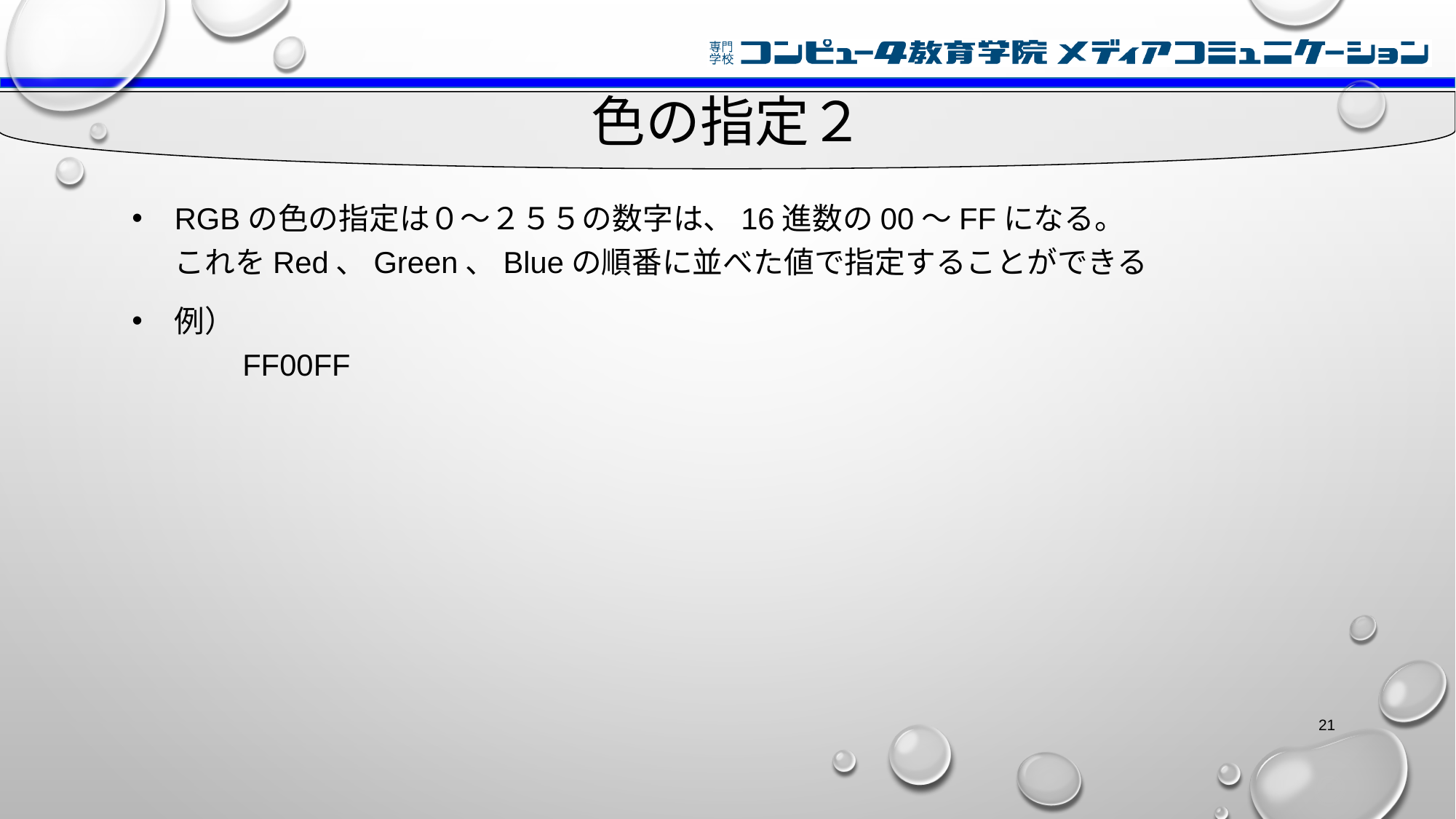

# 色の指定２
RGBの色の指定は０～２５５の数字は、16進数の00～FFになる。
これをRed、Green、Blueの順番に並べた値で指定することができる
例）　
　　FF00FF

21